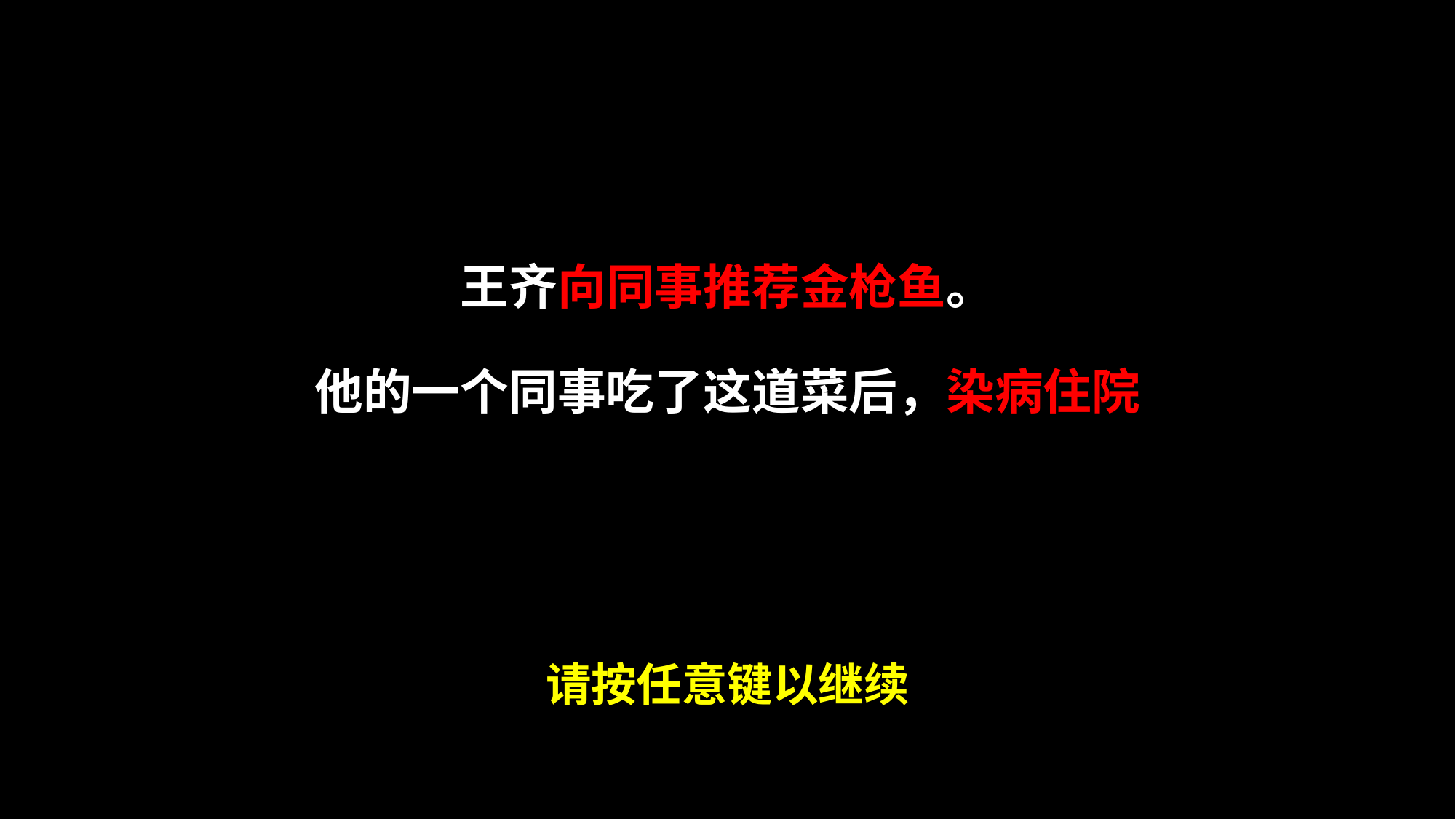

# 王齐向同事推荐金枪鱼。 他的一个同事吃了这道菜后，染病住院
请按任意键以继续